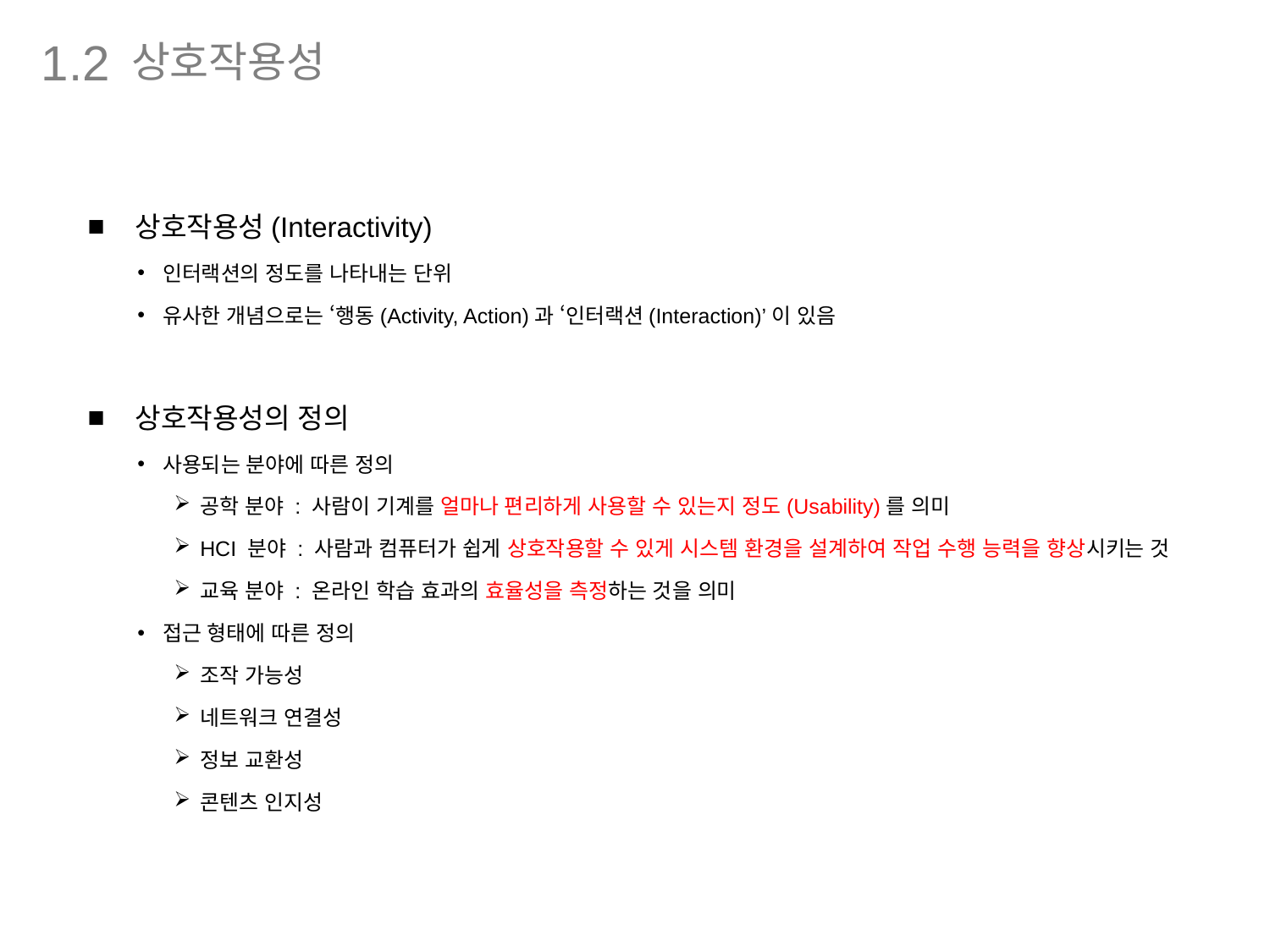

상호작용성
1.2
상호작용성(Interactivity)
인터랙션의 정도를 나타내는 단위
유사한 개념으로는 ‘행동(Activity, Action)과 ‘인터랙션(Interaction)’이 있음

상호작용성의 정의
사용되는 분야에 따른 정의
공학 분야 : 사람이 기계를 얼마나 편리하게 사용할 수 있는지 정도(Usability)를 의미
HCI 분야 : 사람과 컴퓨터가 쉽게 상호작용할 수 있게 시스템 환경을 설계하여 작업 수행 능력을 향상시키는 것
교육 분야 : 온라인 학습 효과의 효율성을 측정하는 것을 의미
접근 형태에 따른 정의
조작 가능성
네트워크 연결성
정보 교환성
콘텐츠 인지성